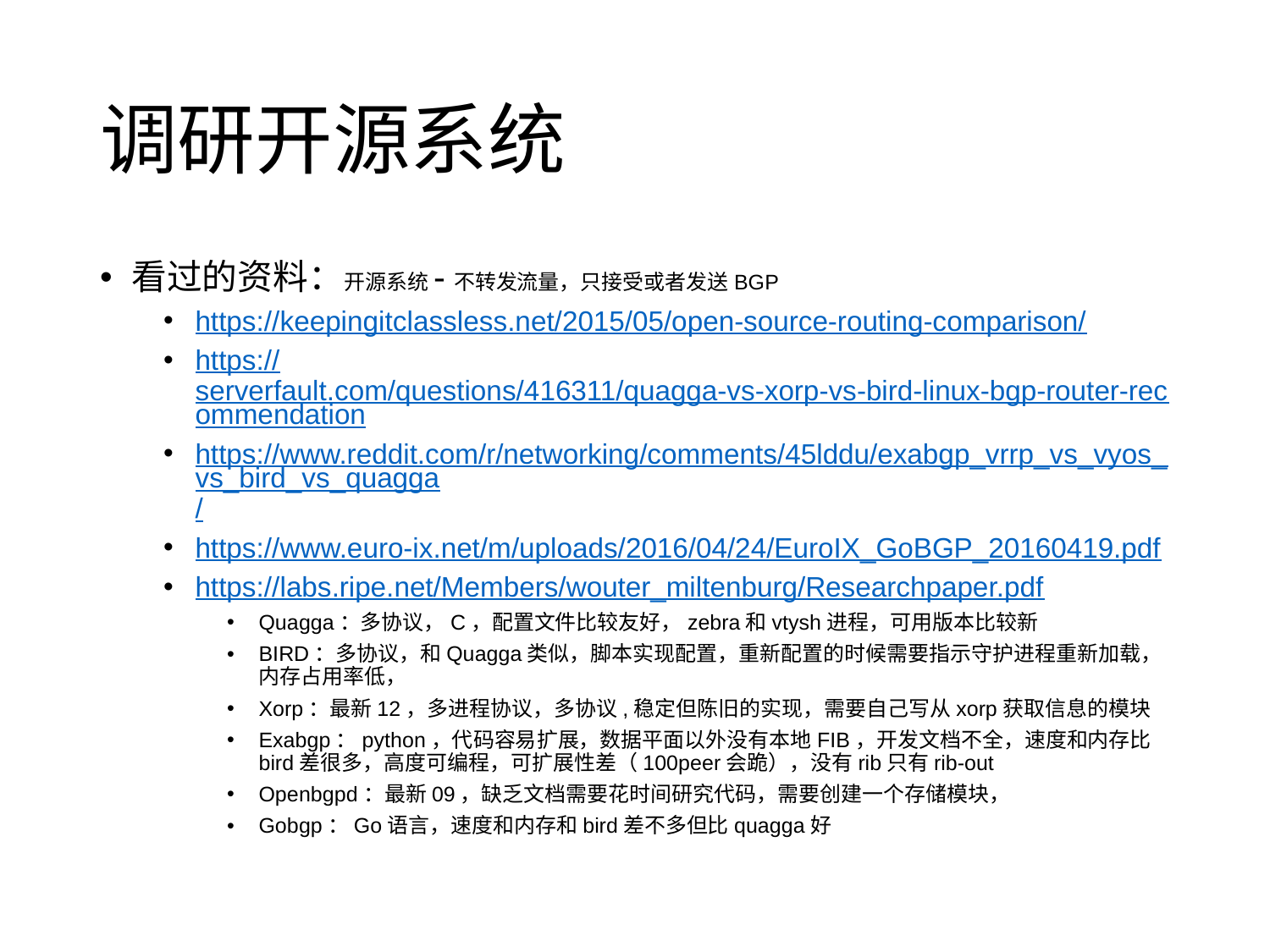

# 调研开源系统
看过的资料：开源系统-不转发流量，只接受或者发送BGP
https://keepingitclassless.net/2015/05/open-source-routing-comparison/
https://serverfault.com/questions/416311/quagga-vs-xorp-vs-bird-linux-bgp-router-recommendation
https://www.reddit.com/r/networking/comments/45lddu/exabgp_vrrp_vs_vyos_vs_bird_vs_quagga/
https://www.euro-ix.net/m/uploads/2016/04/24/EuroIX_GoBGP_20160419.pdf
https://labs.ripe.net/Members/wouter_miltenburg/Researchpaper.pdf
Quagga：多协议，C，配置文件比较友好，zebra和vtysh进程，可用版本比较新
BIRD：多协议，和Quagga类似，脚本实现配置，重新配置的时候需要指示守护进程重新加载，内存占用率低，
Xorp：最新12，多进程协议，多协议,稳定但陈旧的实现，需要自己写从xorp获取信息的模块
Exabgp：python，代码容易扩展，数据平面以外没有本地FIB，开发文档不全，速度和内存比bird差很多，高度可编程，可扩展性差（100peer会跪），没有rib只有rib-out
Openbgpd：最新09，缺乏文档需要花时间研究代码，需要创建一个存储模块，
Gobgp：Go语言，速度和内存和bird差不多但比quagga好